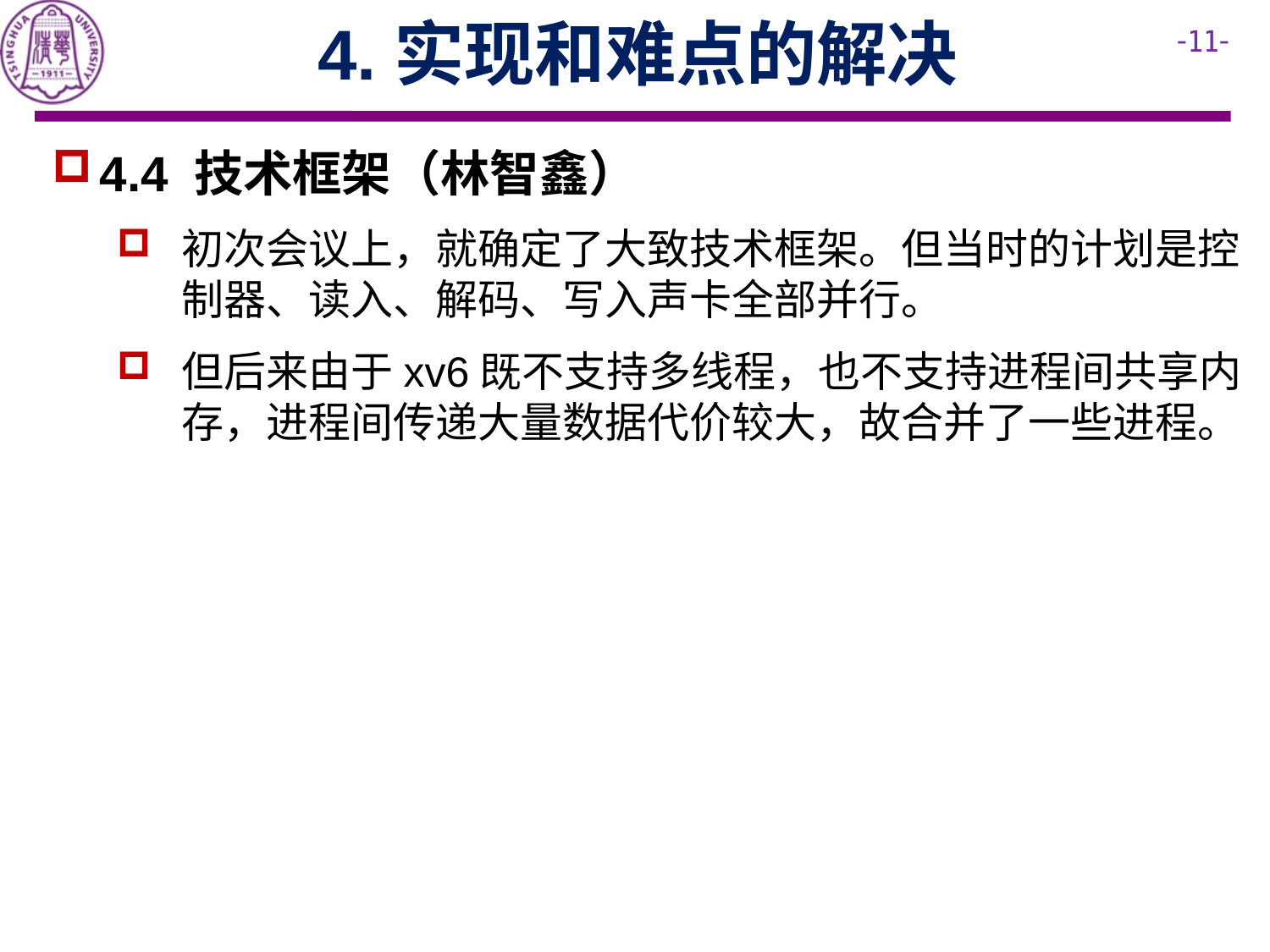

4.实现和难点的解决

4.4 技术框架（林智鑫）
初次会议上，就确定了大致技术框架。但当时的计划是控制器、读入、解码、写入声卡全部并行。
但后来由于xv6既不支持多线程，也不支持进程间共享内存，进程间传递大量数据代价较大，故合并了一些进程。